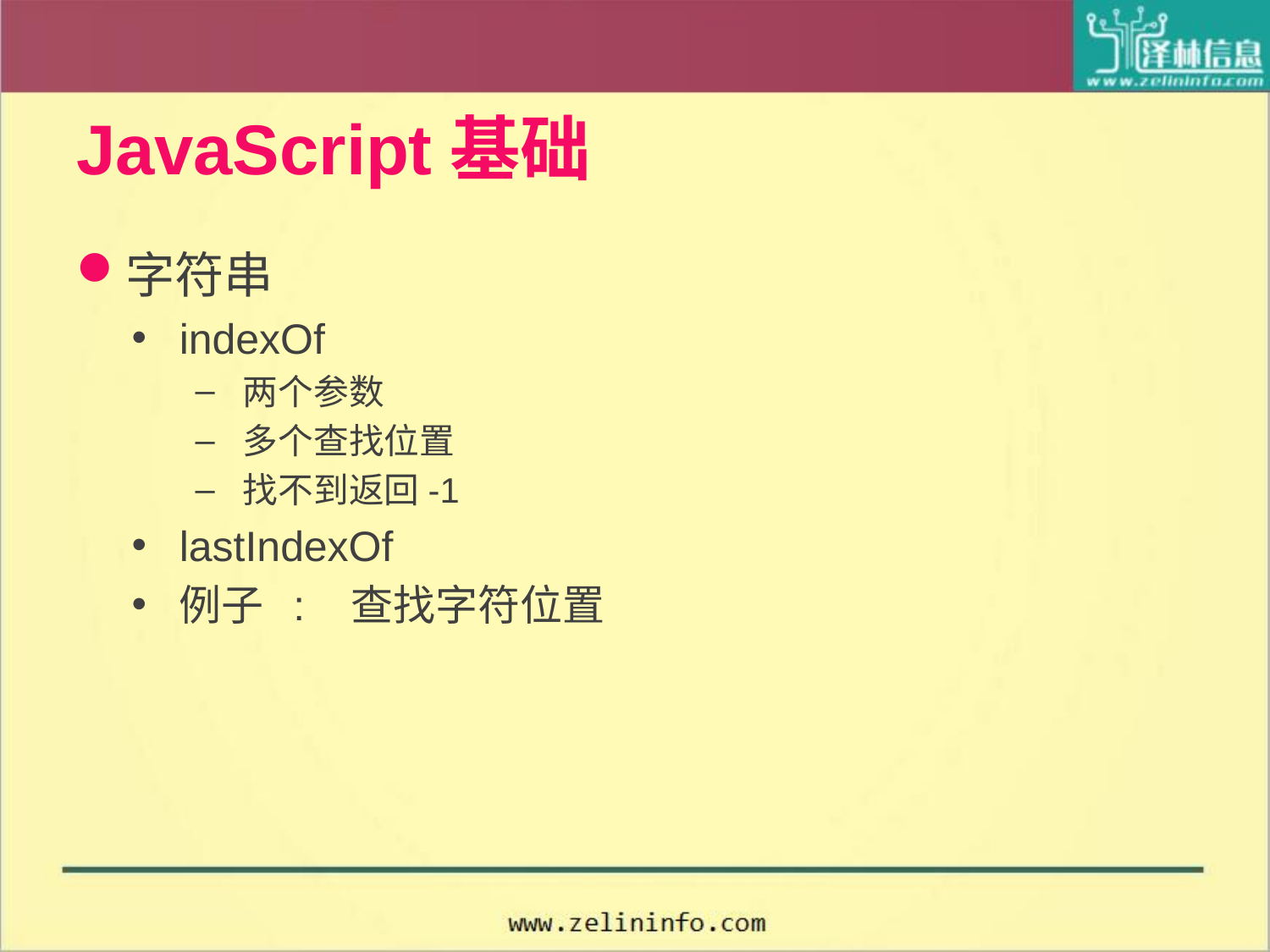

# JavaScript基础
字符串
indexOf
两个参数
多个查找位置
找不到返回-1
lastIndexOf
例子  :   查找字符位置